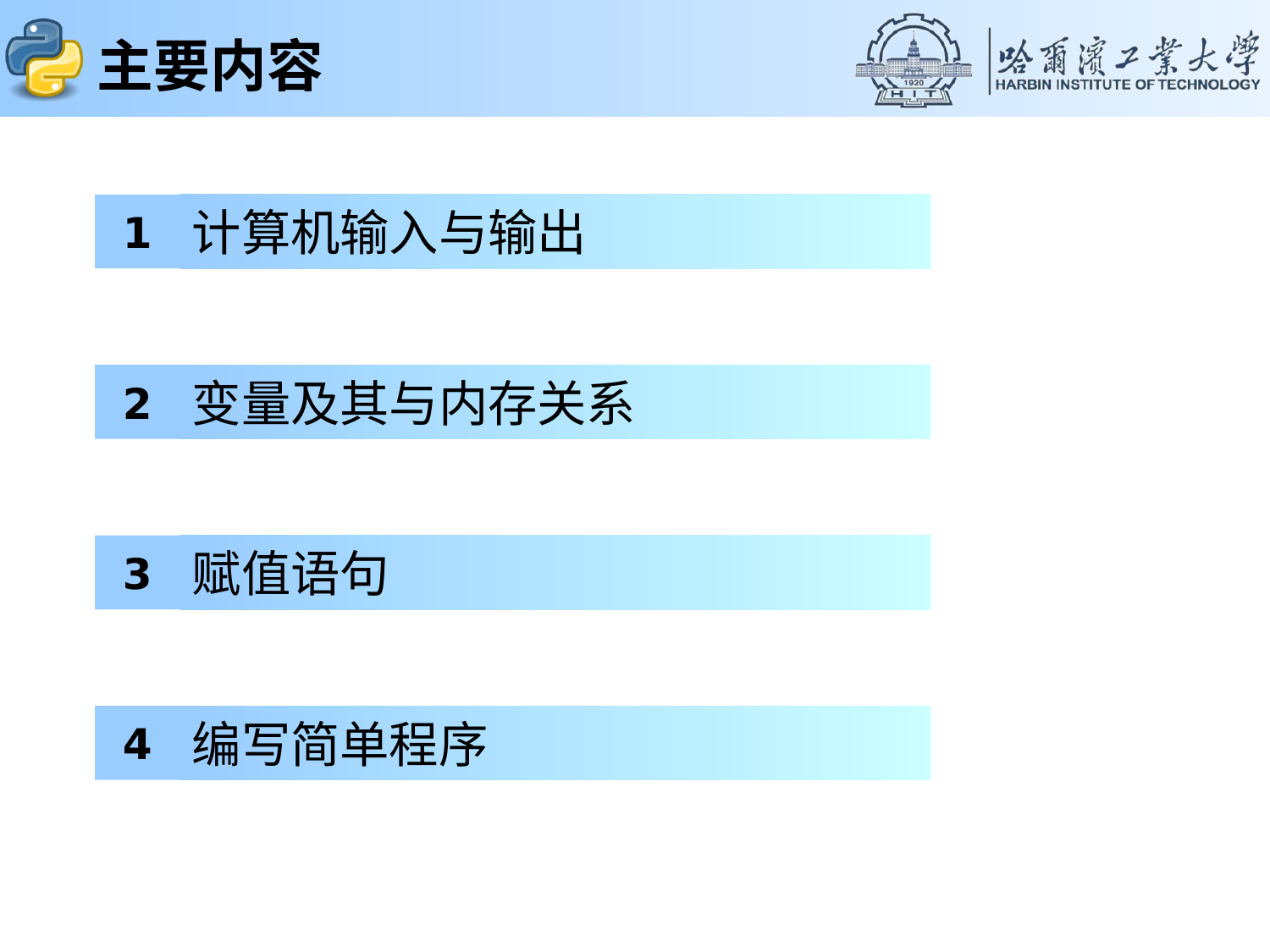

# 主要内容
1
计算机输入与输出
2
变量及其与内存关系
3
赋值语句
4
编写简单程序